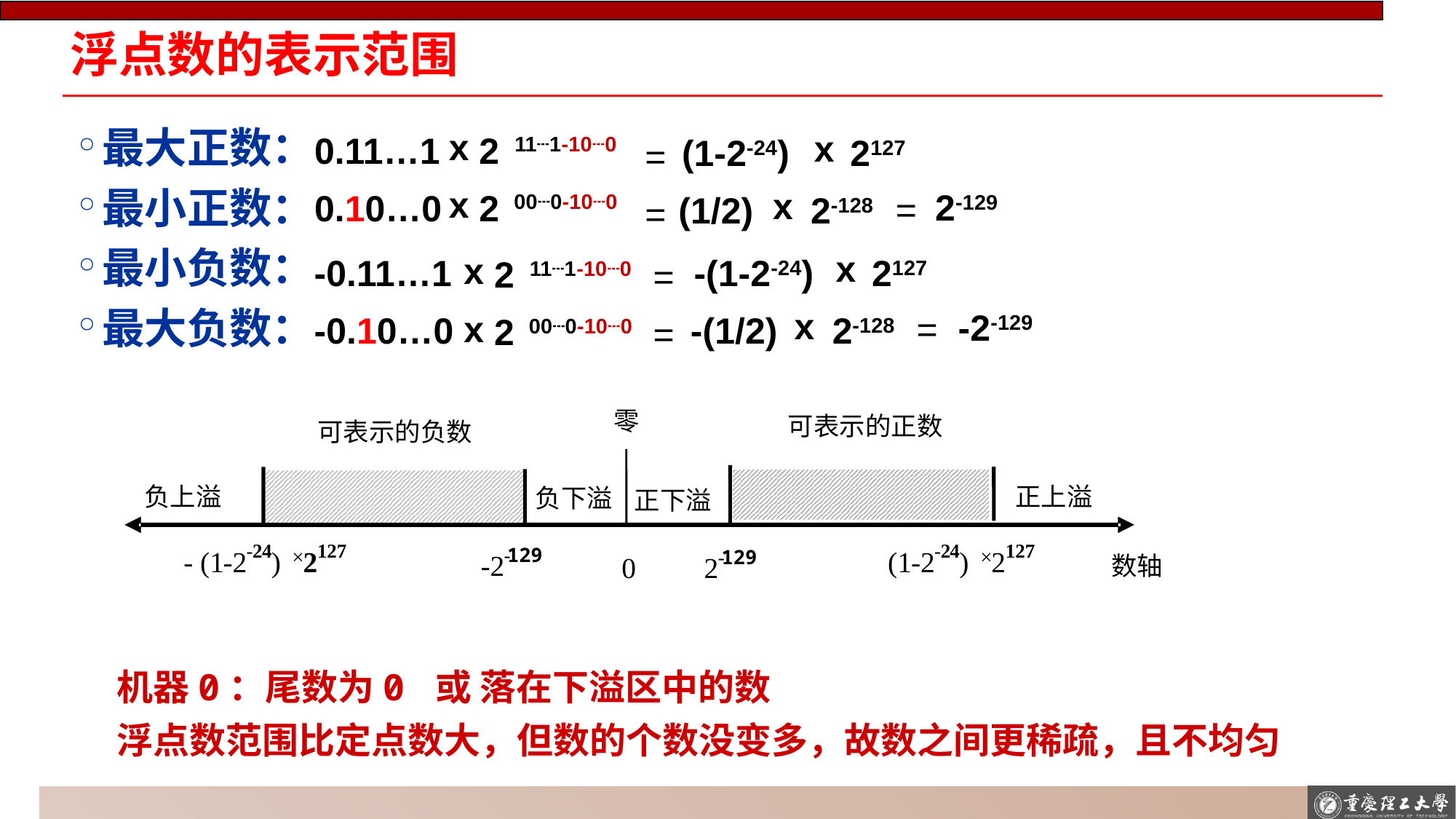

# 浮点数的表示范围
最大正数：
最小正数：
最小负数：
最大负数：
x
x
11┄1-10┄0
0.11…1
2
(1-2-24)
2127
=
x
x
00┄0-10┄0
2-129
0.10…0
2
=
(1/2)
2-128
=
x
x
-0.11…1
-(1-2-24)
2127
11┄1-10┄0
2
=
x
-2-129
x
=
-0.10…0
-(1/2)
2-128
00┄0-10┄0
2
=

零

可表示的正数

可表示的负数

负上溢
正上溢

负下溢

正下溢

-
2
4
127

-
2
4
127

-
129

-
 (1
-
2
)

×
2
(1
-
2
)

×
2
-
129

-
2

0

2
数轴
机器0：尾数为0 或 落在下溢区中的数
浮点数范围比定点数大，但数的个数没变多，故数之间更稀疏，且不均匀